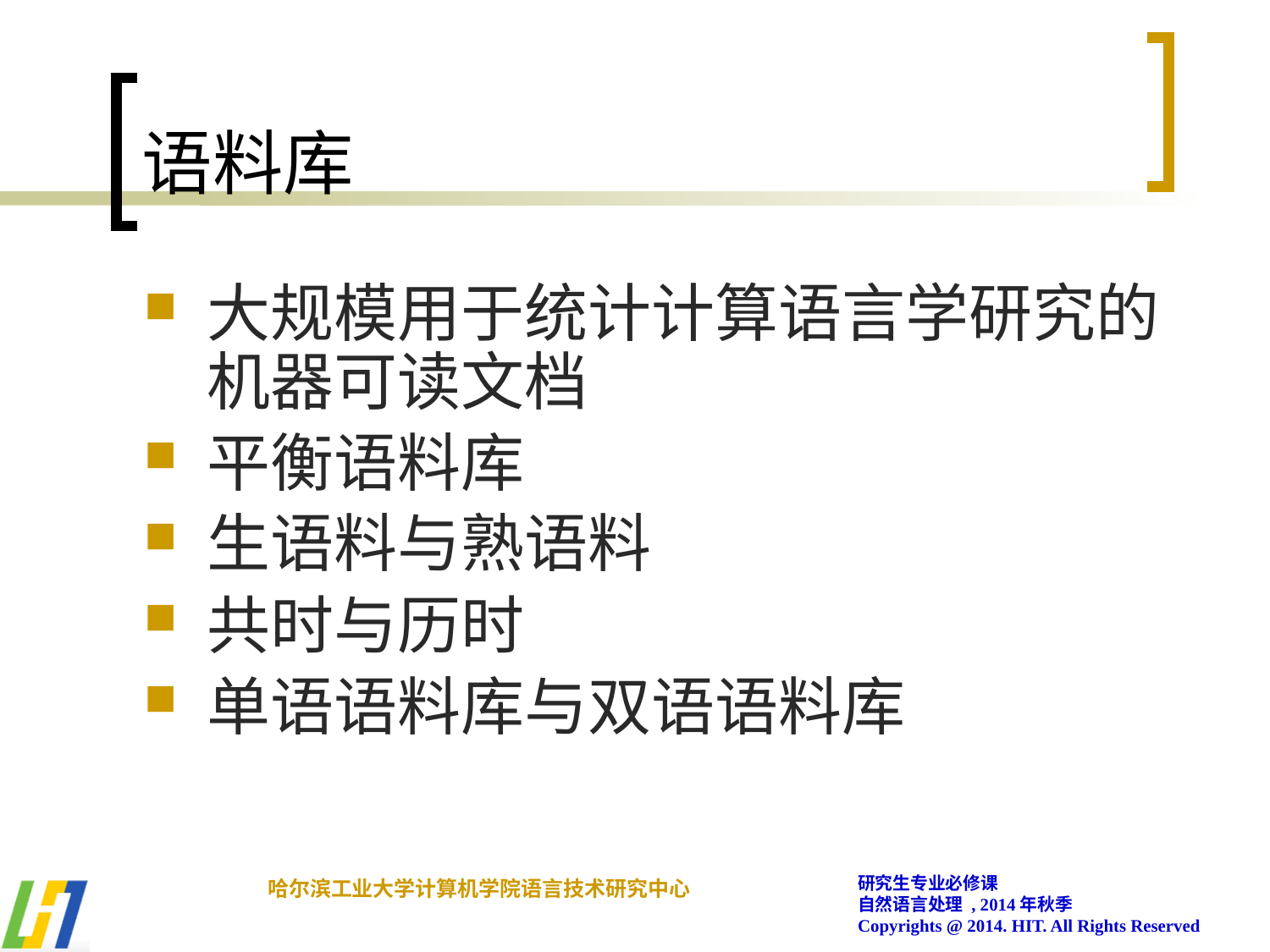

# 语料库
大规模用于统计计算语言学研究的机器可读文档
平衡语料库
生语料与熟语料
共时与历时
单语语料库与双语语料库

研究生专业必修课
自然语言处理 , 2014年秋季
Copyrights @ 2014. HIT. All Rights Reserved
哈尔滨工业大学计算机学院语言技术研究中心